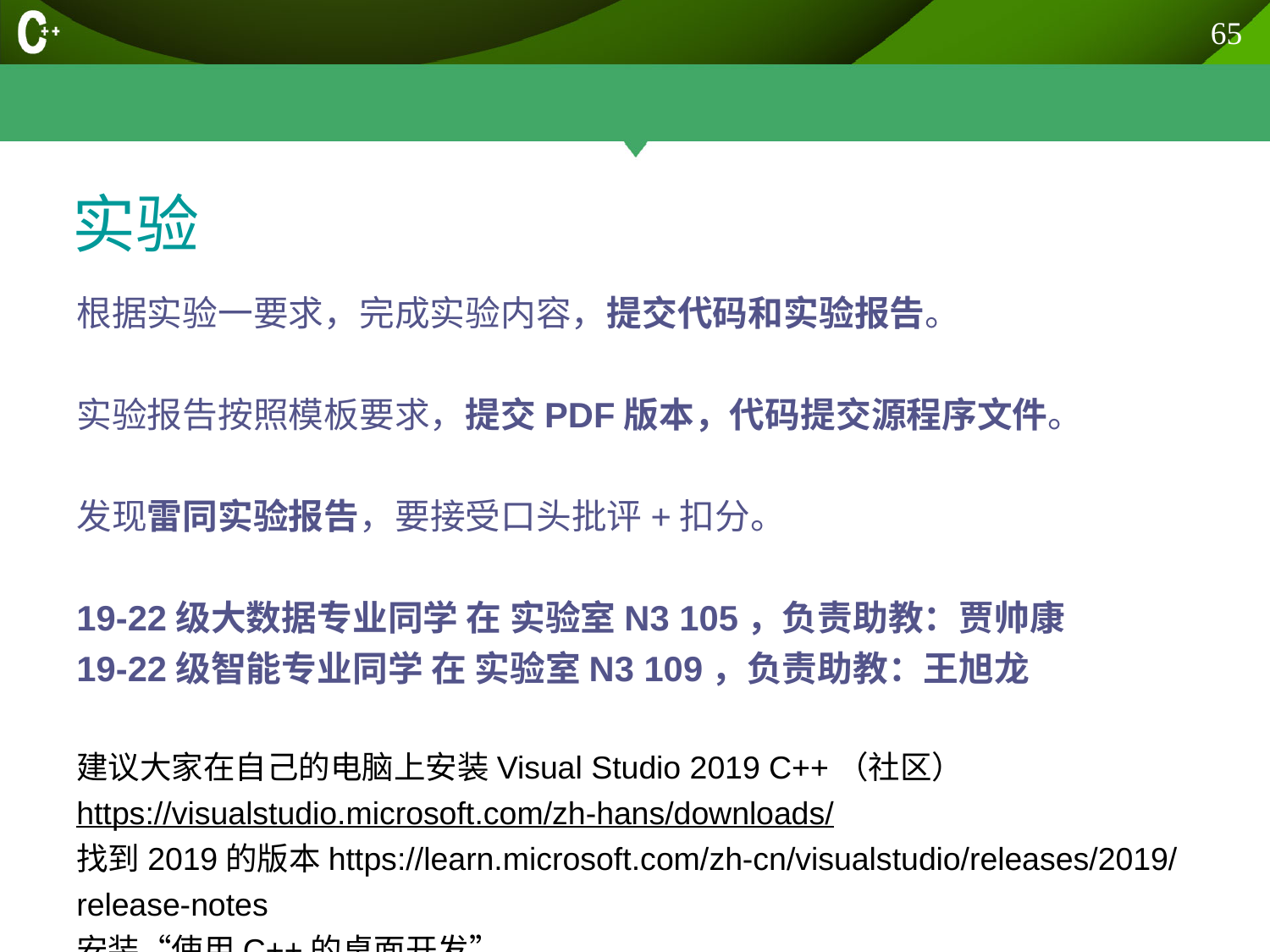

65
# 实验
根据实验一要求，完成实验内容，提交代码和实验报告。

实验报告按照模板要求，提交PDF版本，代码提交源程序文件。

发现雷同实验报告，要接受口头批评+扣分。

19-22级大数据专业同学 在 实验室N3 105，负责助教：贾帅康
19-22级智能专业同学 在 实验室N3 109，负责助教：王旭龙

建议大家在自己的电脑上安装Visual Studio 2019 C++（社区）
https://visualstudio.microsoft.com/zh-hans/downloads/ 找到2019的版本https://learn.microsoft.com/zh-cn/visualstudio/releases/2019/release-notes
安装“使用C++的桌面开发”